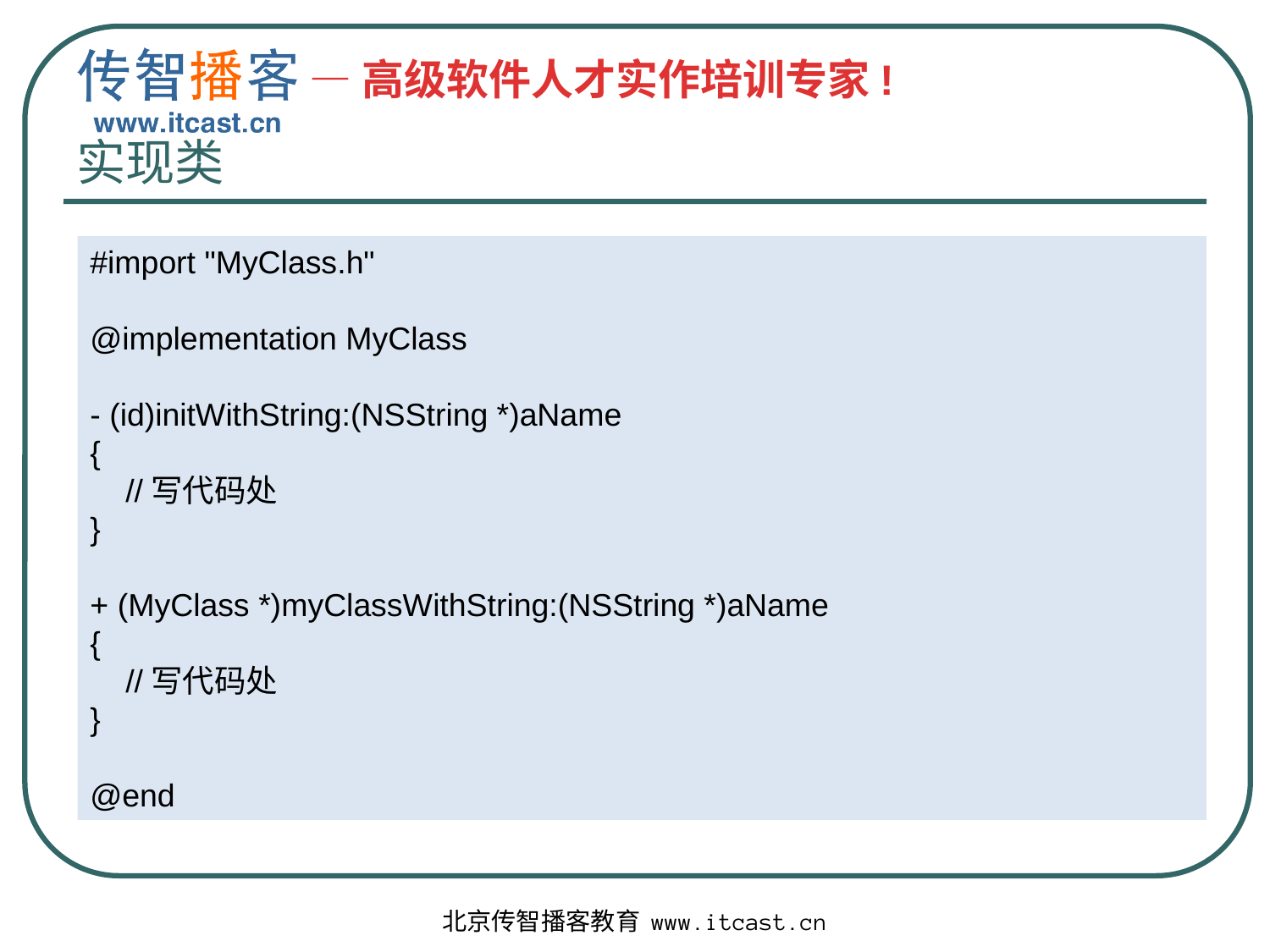

# 实现类
#import "MyClass.h"

@implementation MyClass

- (id)initWithString:(NSString *)aName
{
    //写代码处
}

+ (MyClass *)myClassWithString:(NSString *)aName
{
    //写代码处
}

@end